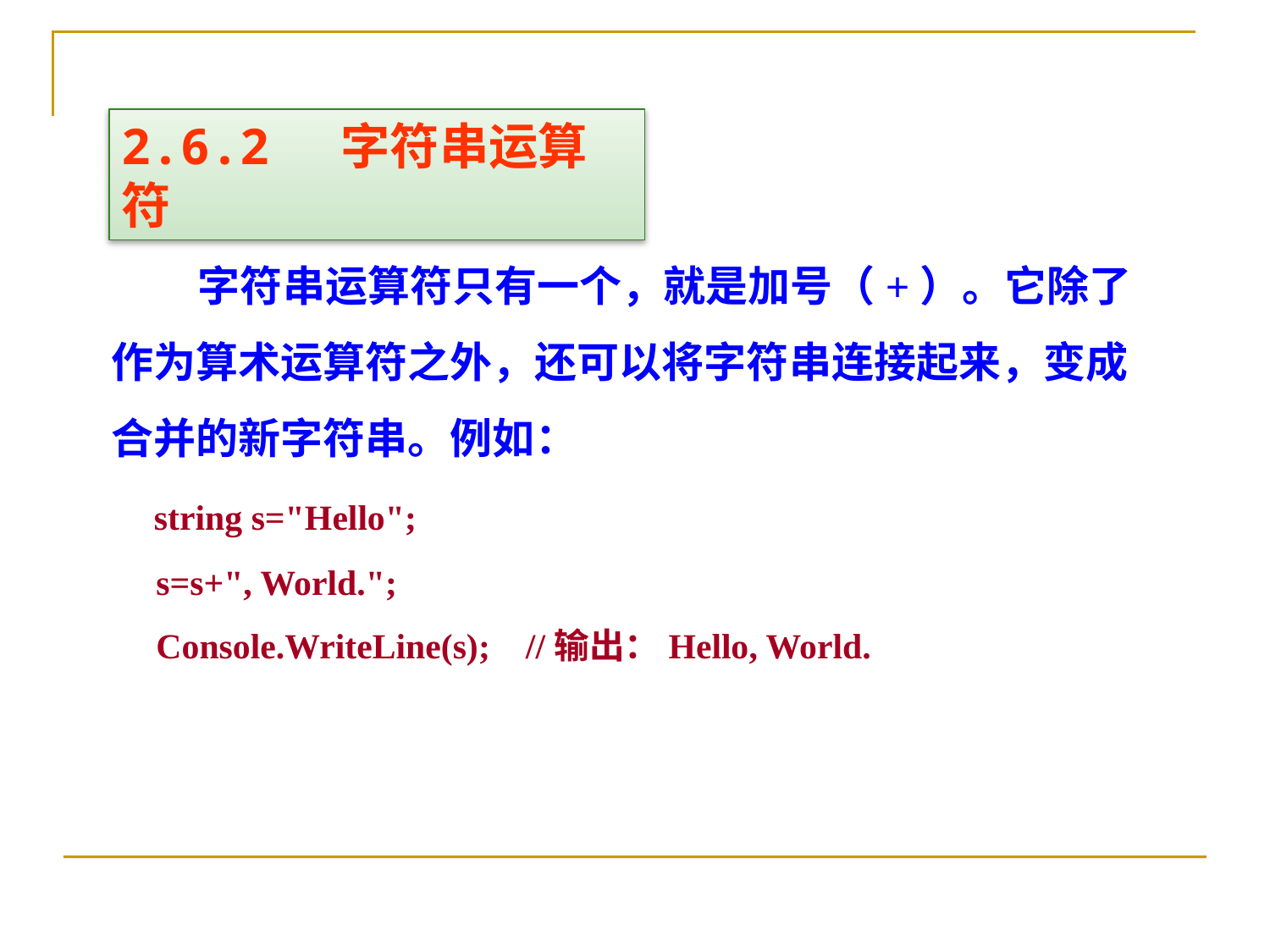

2.6.2  字符串运算符
        字符串运算符只有一个，就是加号（+）。它除了作为算术运算符之外，还可以将字符串连接起来，变成合并的新字符串。例如：
    string s="Hello";
     s=s+", World.";
     Console.WriteLine(s);    //输出：Hello, World.